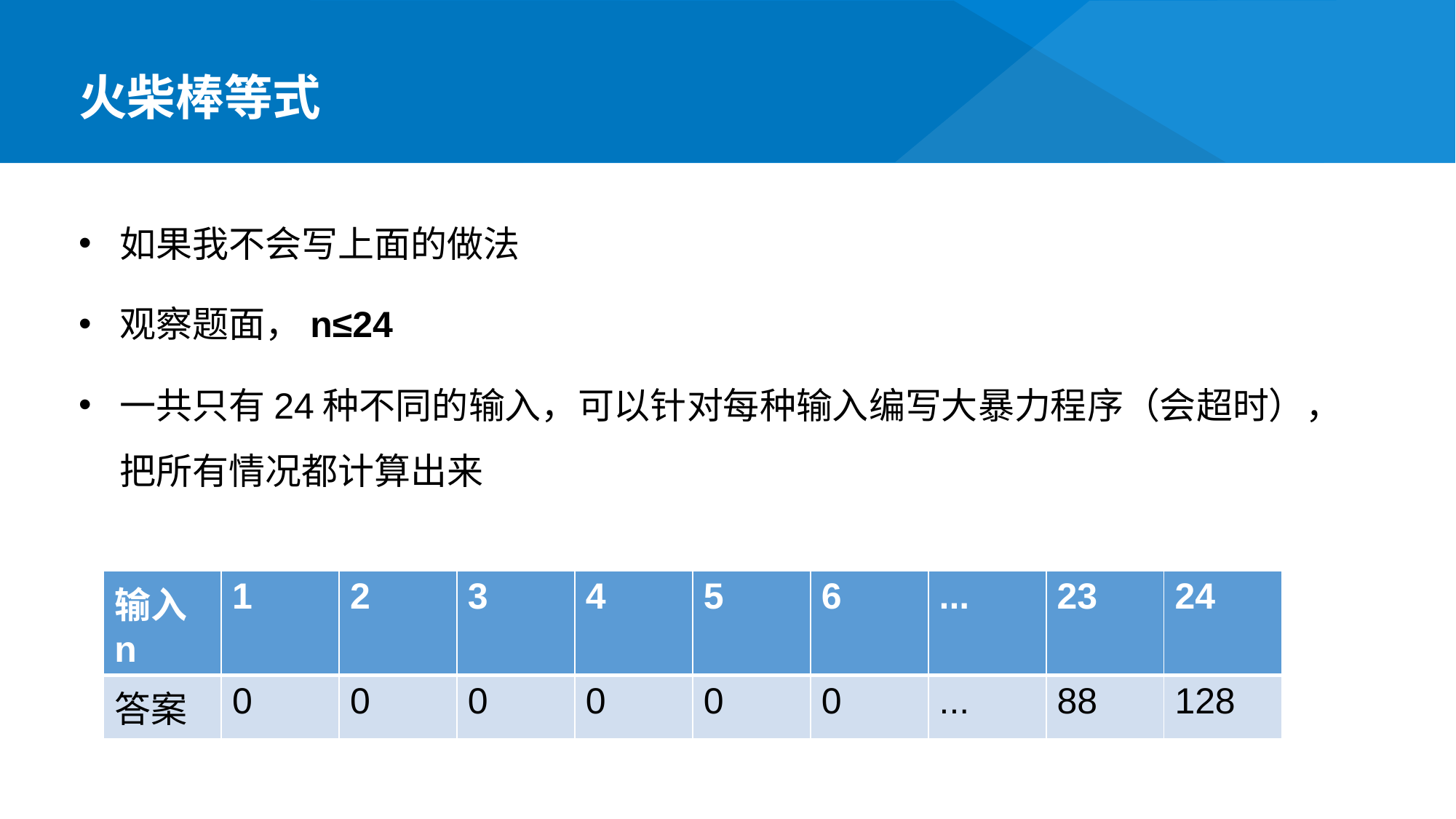

火柴棒等式
如果我不会写上面的做法
观察题面，n≤24
一共只有24种不同的输入，可以针对每种输入编写大暴力程序（会超时），把所有情况都计算出来
| 输入n | 1 | 2 | 3 | 4 | 5 | 6 | ... | 23 | 24 |
| --- | --- | --- | --- | --- | --- | --- | --- | --- | --- |
| 答案 | 0 | 0 | 0 | 0 | 0 | 0 | ... | 88 | 128 |